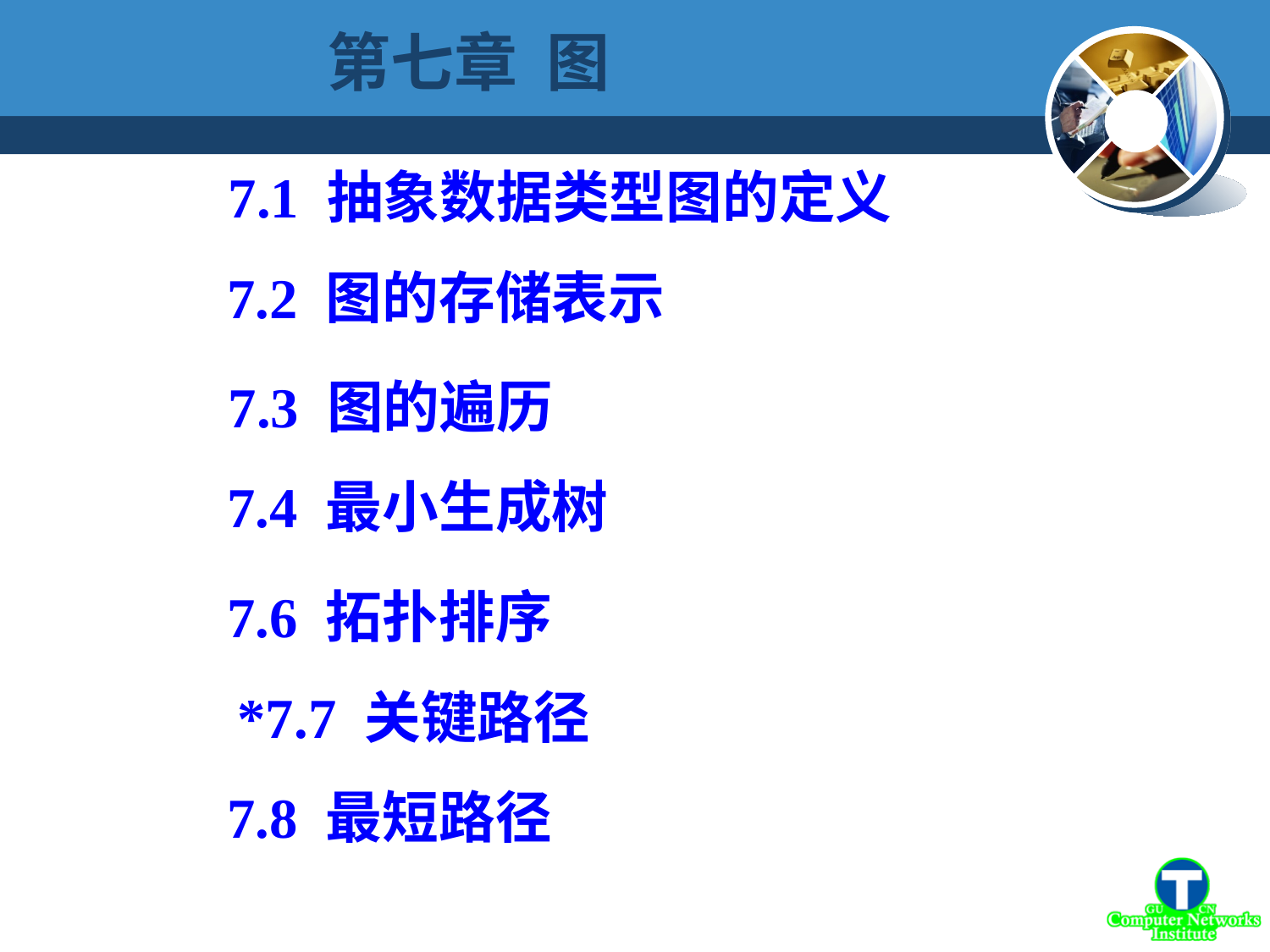

第七章  图
7.1 抽象数据类型图的定义
7.2 图的存储表示
7.3 图的遍历
7.4 最小生成树
7.6 拓扑排序
*7.7 关键路径
7.8 最短路径
3